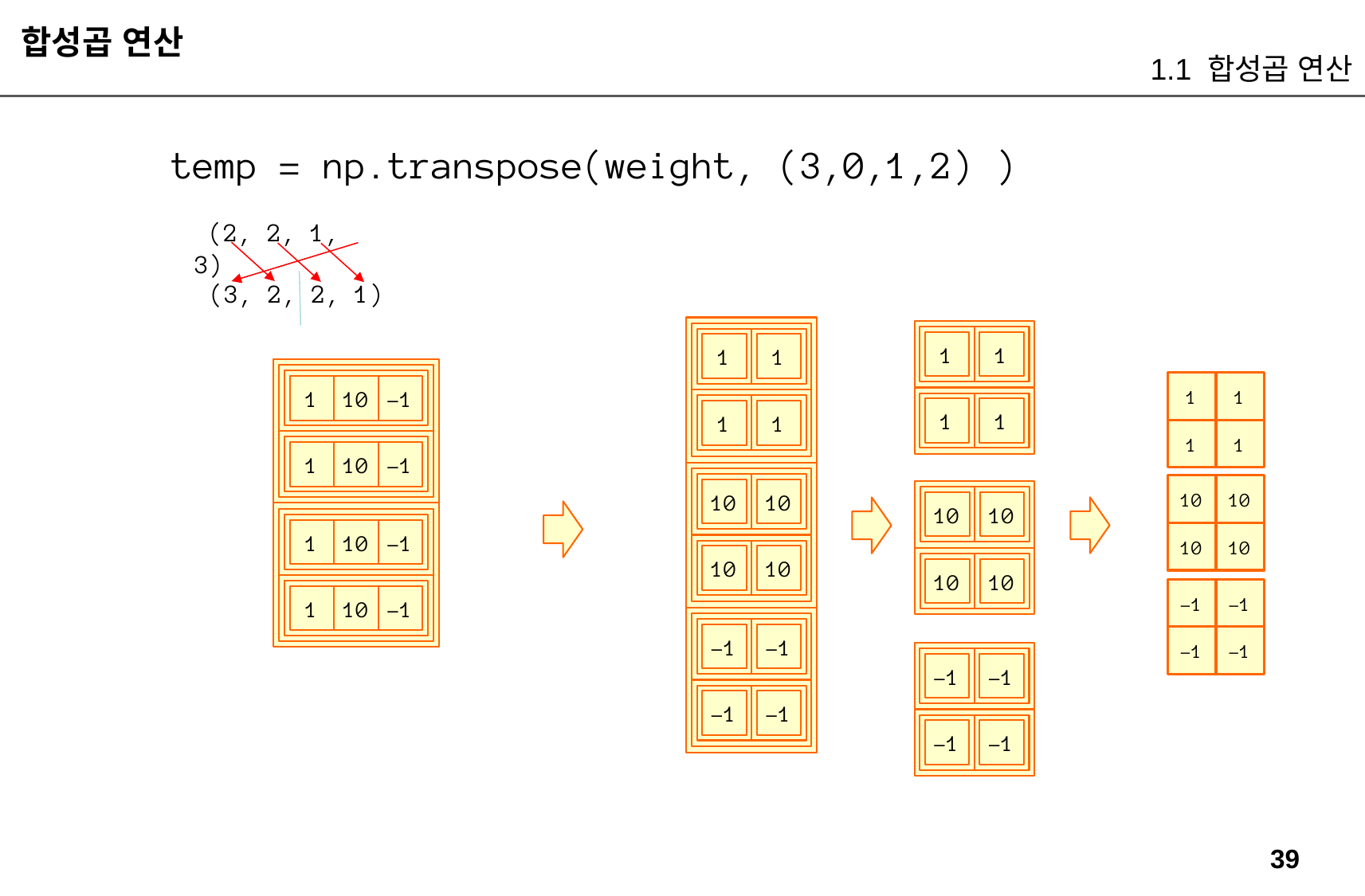

합성곱 연산
1.1 합성곱 연산
temp = np.transpose(weight, (3,0,1,2) )
 (2, 2, 1, 3)
(3, 2, 2, 1)

1
1
1
1

1
1
1
1
10
10
10
10
-1
-1
-1
-1
1
10
-1

1
1
1
1

1
10
-1

10
10

10
10

1
10
-1

10
10

10
10

1
10
-1

-1
-1

-1
-1

-1
-1

-1
-1